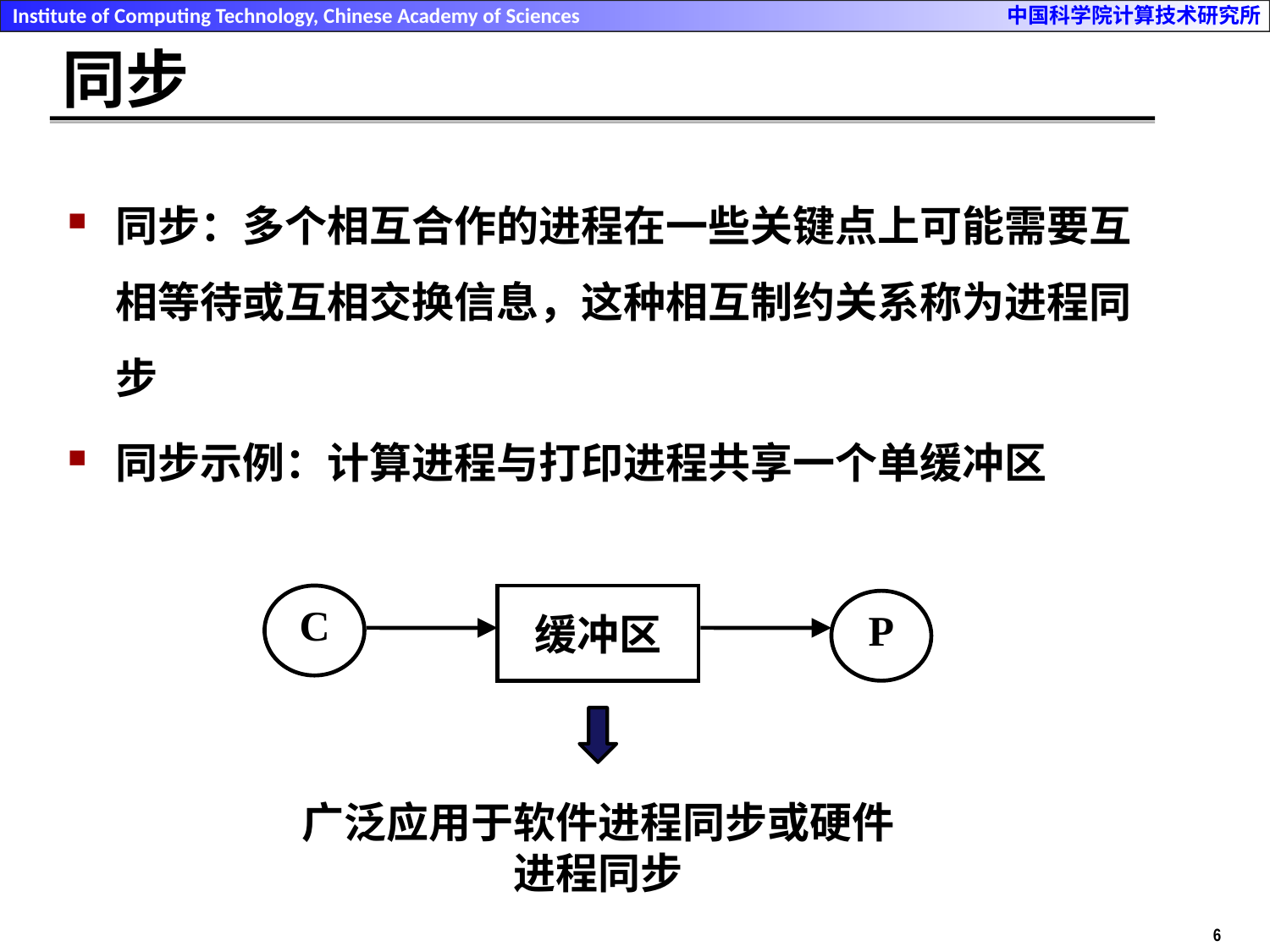

# 同步
同步：多个相互合作的进程在一些关键点上可能需要互相等待或互相交换信息，这种相互制约关系称为进程同步
同步示例：计算进程与打印进程共享一个单缓冲区
C
缓冲区
P

广泛应用于软件进程同步或硬件进程同步